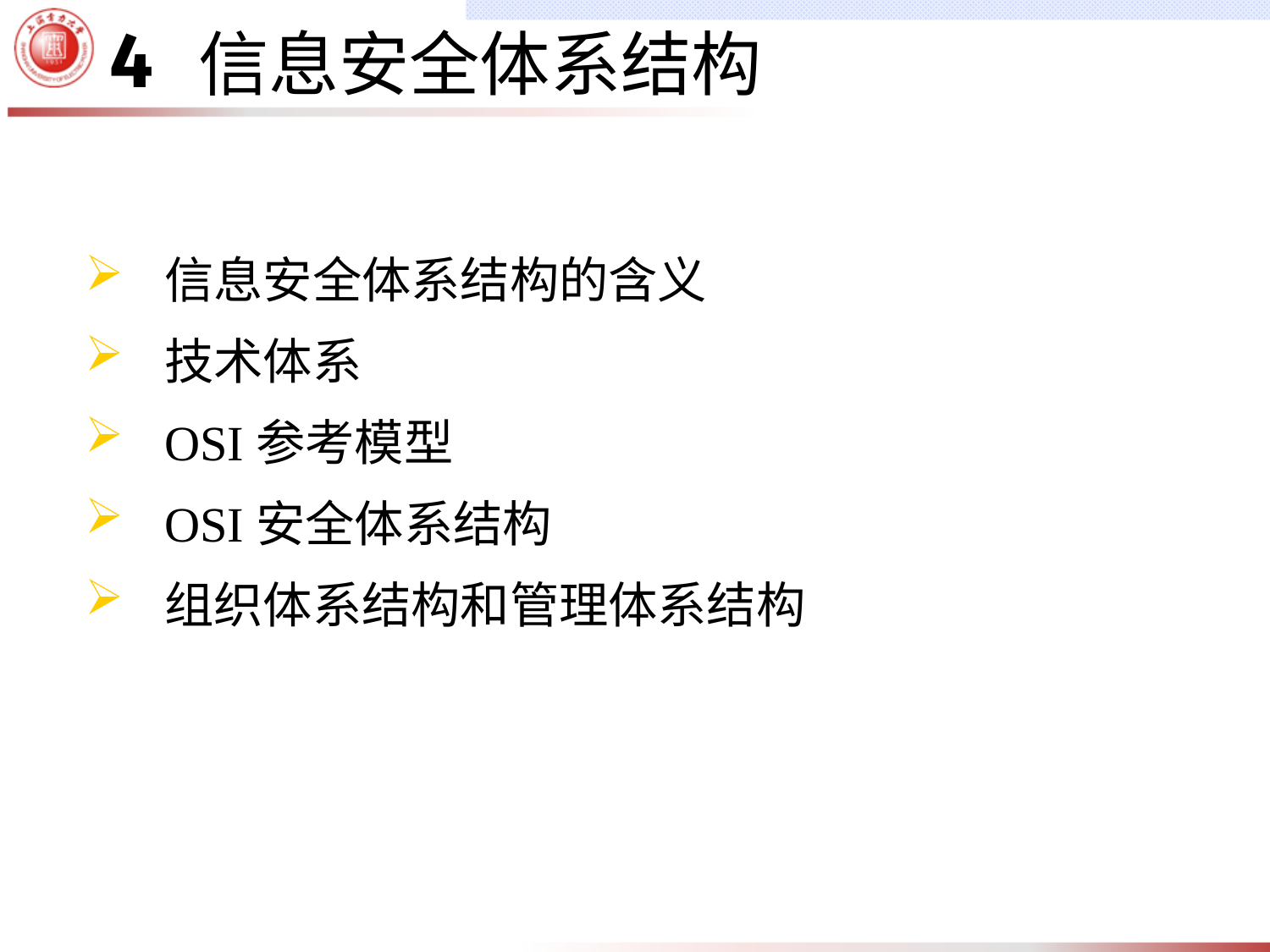

4
信息安全体系结构
信息安全体系结构的含义
技术体系
OSI参考模型
OSI安全体系结构
组织体系结构和管理体系结构